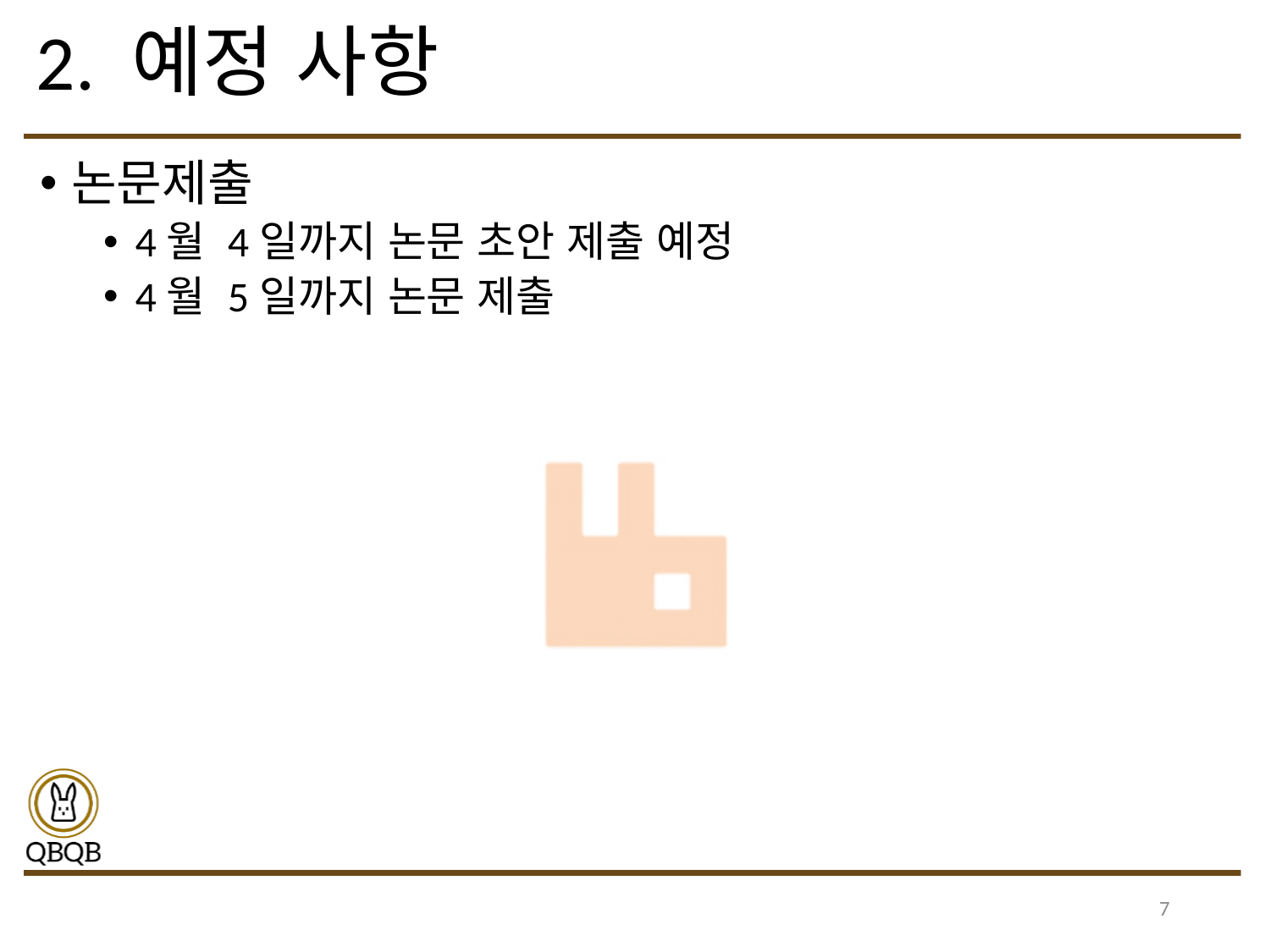

# 2. 예정 사항
논문제출
4월 4일까지 논문 초안 제출 예정
4월 5일까지 논문 제출
7